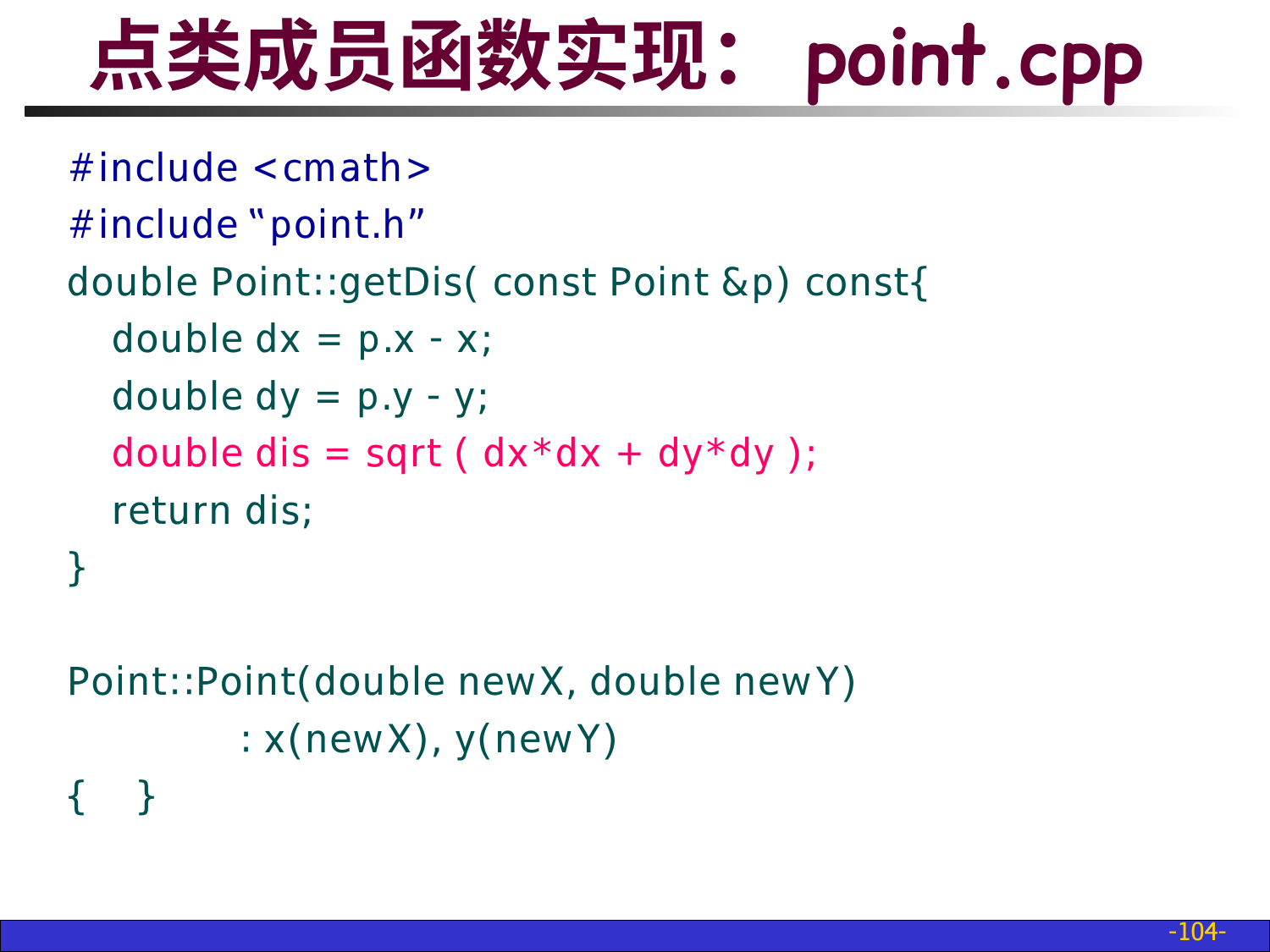

# 点类成员函数实现：point.cpp
#include <cmath>
#include “point.h”
double Point::getDis( const Point &p) const{
	double dx = p.x - x;
	double dy = p.y - y;
	double dis = sqrt ( dx*dx + dy*dy );
	return dis;
}

Point::Point(double newX, double newY)
		: x(newX), y(newY)
{    }
-104-